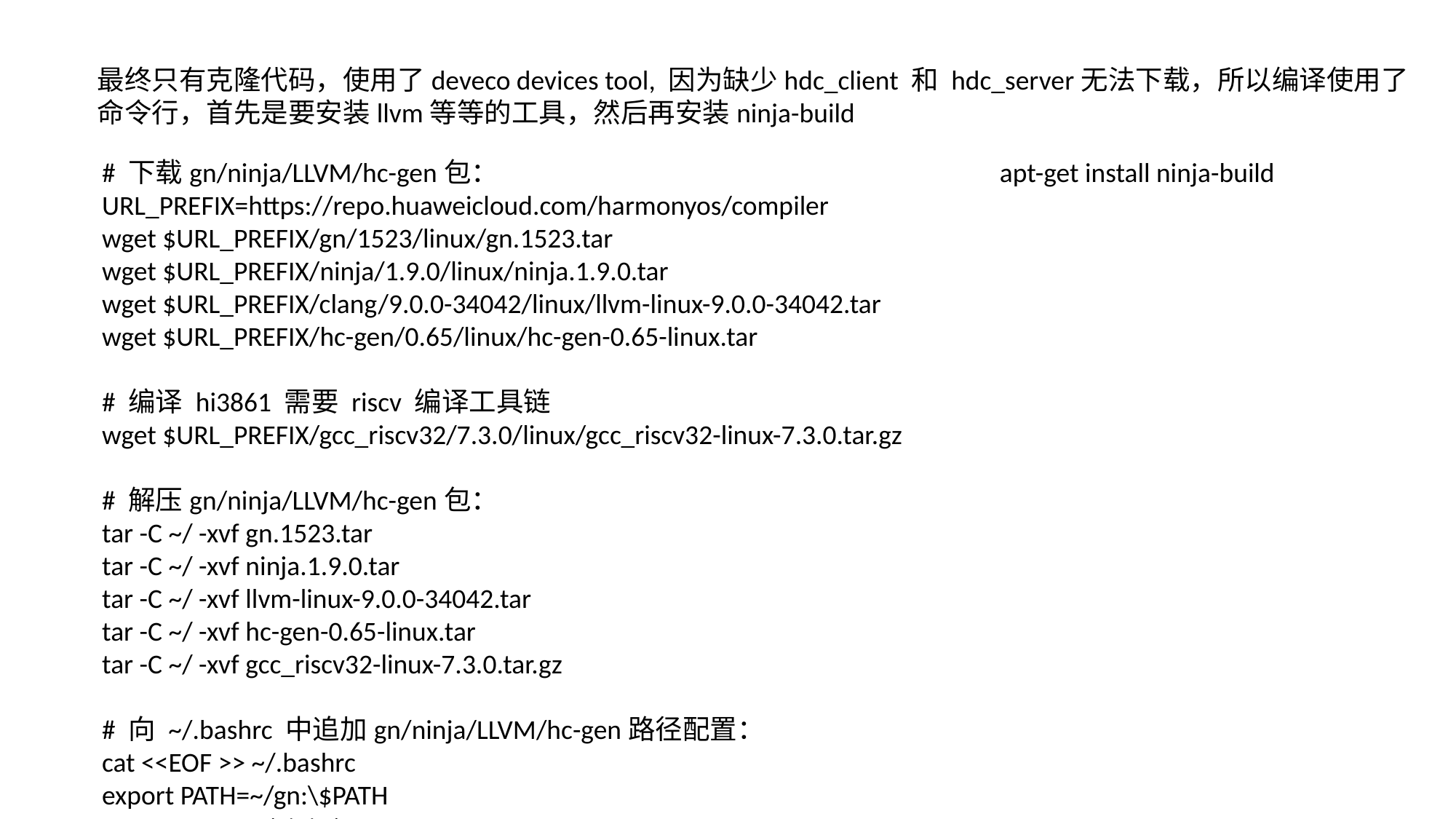

最终只有克隆代码，使用了deveco devices tool, 因为缺少hdc_client 和 hdc_server无法下载，所以编译使用了命令行，首先是要安装llvm等等的工具，然后再安装ninja-build
# 下载gn/ninja/LLVM/hc-gen包：
URL_PREFIX=https://repo.huaweicloud.com/harmonyos/compiler
wget $URL_PREFIX/gn/1523/linux/gn.1523.tar
wget $URL_PREFIX/ninja/1.9.0/linux/ninja.1.9.0.tar
wget $URL_PREFIX/clang/9.0.0-34042/linux/llvm-linux-9.0.0-34042.tar
wget $URL_PREFIX/hc-gen/0.65/linux/hc-gen-0.65-linux.tar

# 编译 hi3861 需要 riscv 编译工具链
wget $URL_PREFIX/gcc_riscv32/7.3.0/linux/gcc_riscv32-linux-7.3.0.tar.gz

# 解压gn/ninja/LLVM/hc-gen包：
tar -C ~/ -xvf gn.1523.tar
tar -C ~/ -xvf ninja.1.9.0.tar
tar -C ~/ -xvf llvm-linux-9.0.0-34042.tar
tar -C ~/ -xvf hc-gen-0.65-linux.tar
tar -C ~/ -xvf gcc_riscv32-linux-7.3.0.tar.gz

# 向 ~/.bashrc 中追加gn/ninja/LLVM/hc-gen路径配置：
cat <<EOF >> ~/.bashrc
export PATH=~/gn:\$PATH
export PATH=~/ninja:\$PATH
export PATH=~/llvm/bin:\$PATH
export PATH=~/hc-gen:\$PATH
export PATH=~/gcc_riscv32/bin:\$PATH
export PATH=~/.local/bin:\$PATH       # 用户pip二进制工具目录
EOF

# 生效环境变量
source ~/.bashrc
apt-get install ninja-build